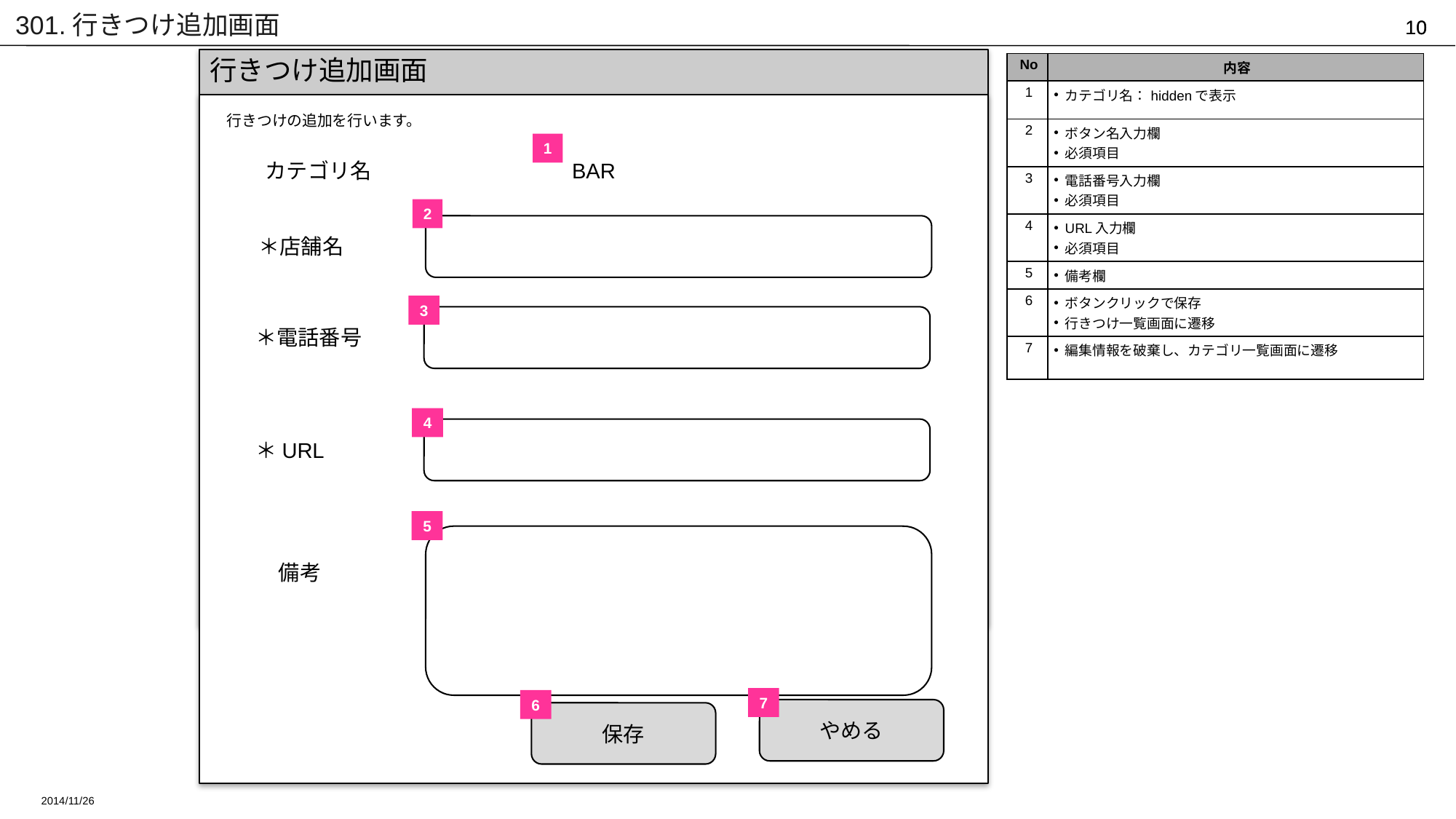

# 301.行きつけ追加画面
行きつけ追加画面

| No | 内容 |
| --- | --- |
| 1 | カテゴリ名：hiddenで表示 |
| 2 | ボタン名入力欄 必須項目 |
| 3 | 電話番号入力欄 必須項目 |
| 4 | URL入力欄 必須項目 |
| 5 | 備考欄 |
| 6 | ボタンクリックで保存 行きつけ一覧画面に遷移 |
| 7 | 編集情報を破棄し、カテゴリ一覧画面に遷移 |

行きつけの追加を行います。
1
 カテゴリ名
BAR
2

＊店舗名
3

＊電話番号
4

＊URL
5

　備考
7
6
やめる
保存
2014/11/26